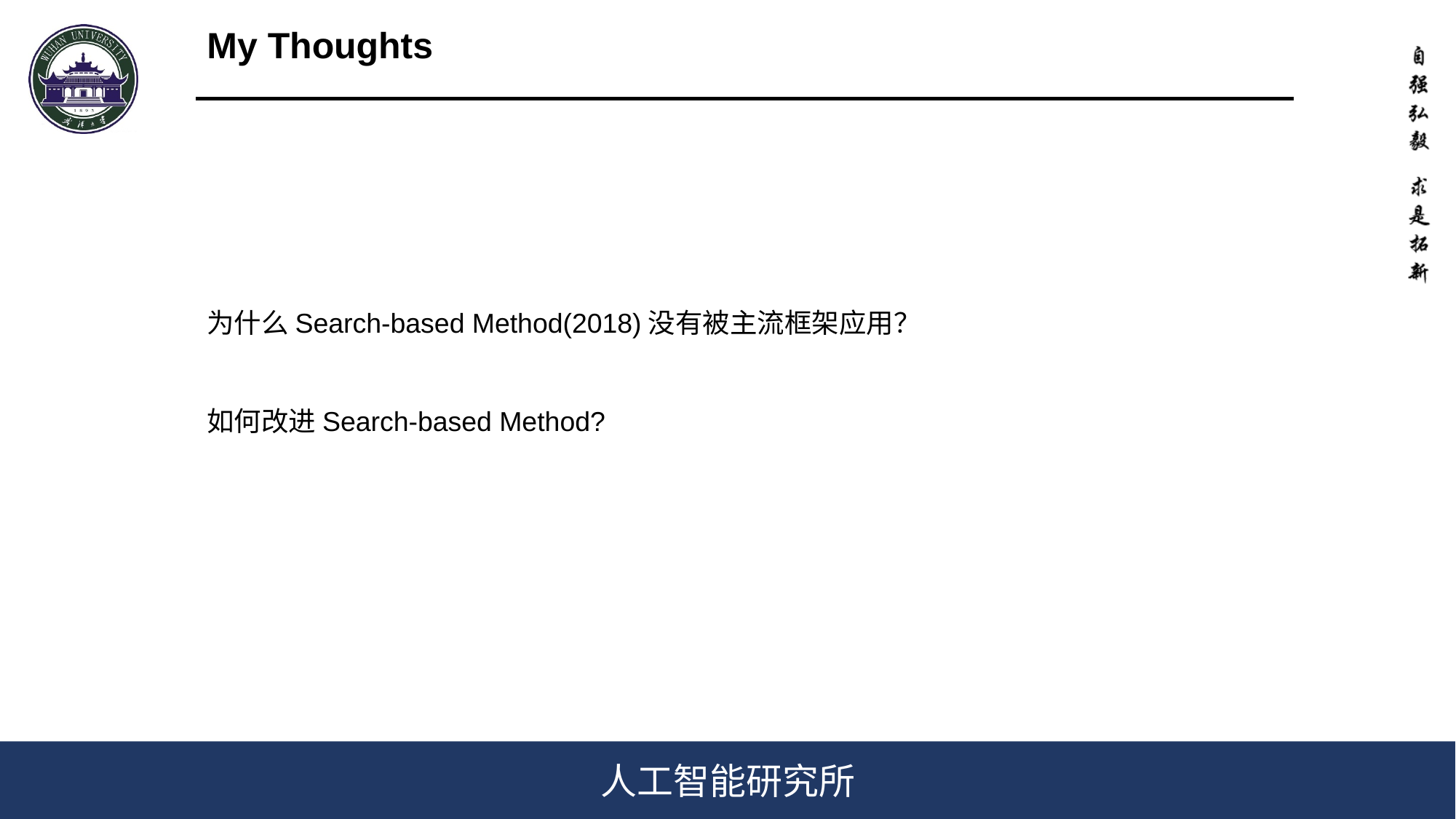

# My Thoughts
为什么Search-based Method(2018)没有被主流框架应用？

如何改进Search-based Method?
26